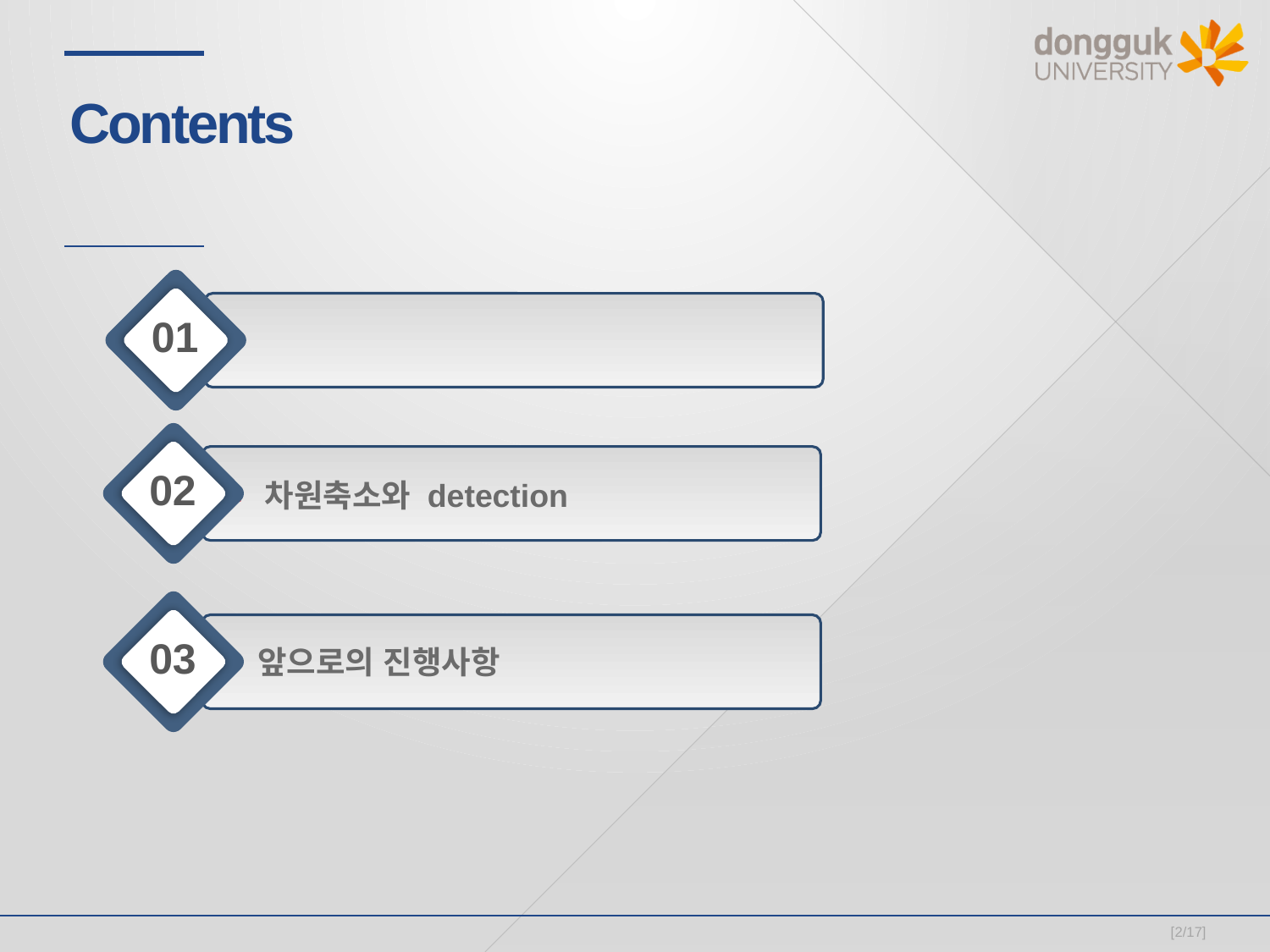

01

ㄴ
02

차원축소와 detection

03
앞으로의 진행사항

[2/17]